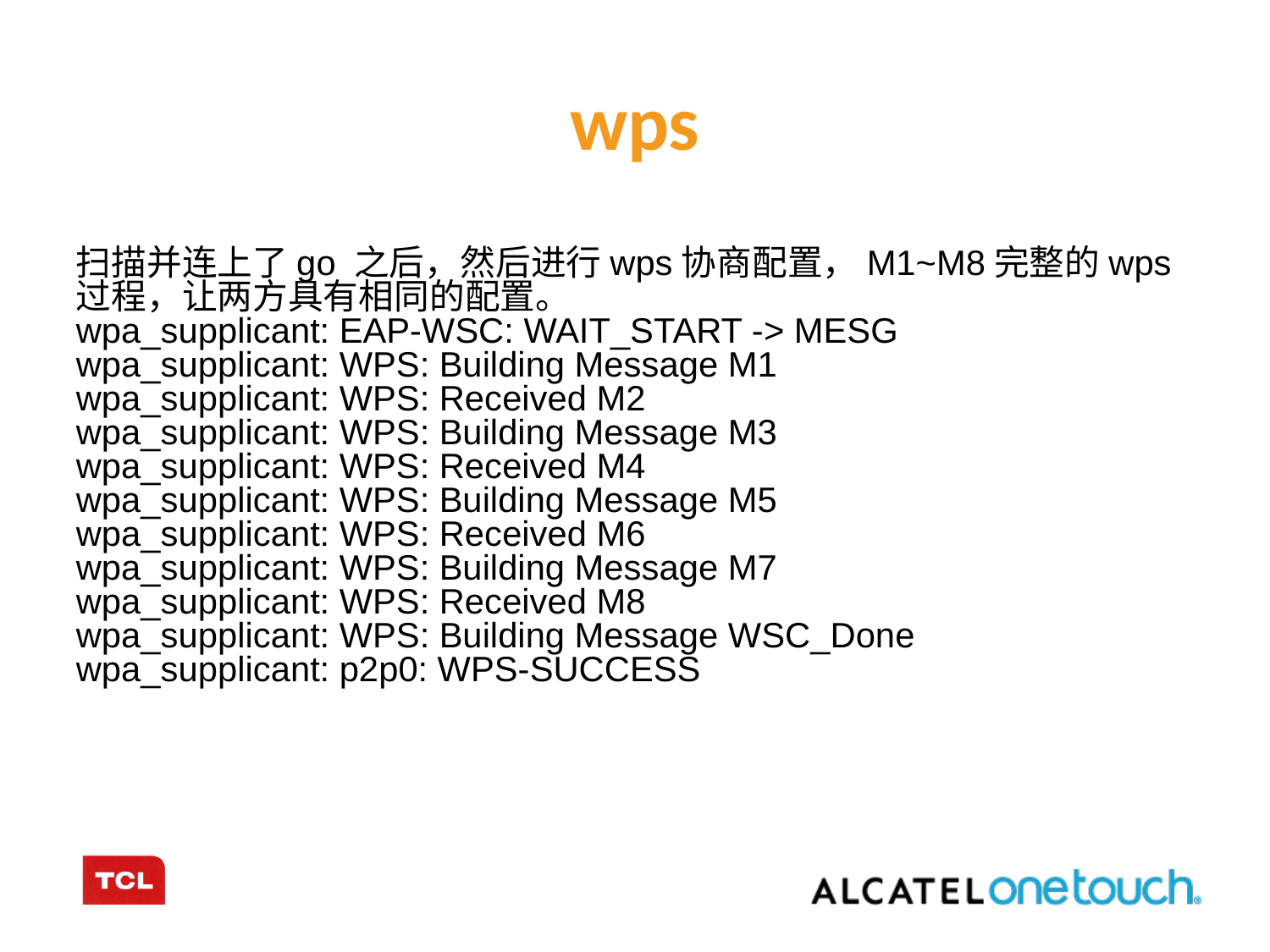

wps
扫描并连上了go 之后，然后进行wps协商配置，M1~M8完整的wps过程，让两方具有相同的配置。
wpa_supplicant: EAP-WSC: WAIT_START -> MESG
wpa_supplicant: WPS: Building Message M1
wpa_supplicant: WPS: Received M2
wpa_supplicant: WPS: Building Message M3
wpa_supplicant: WPS: Received M4
wpa_supplicant: WPS: Building Message M5
wpa_supplicant: WPS: Received M6
wpa_supplicant: WPS: Building Message M7
wpa_supplicant: WPS: Received M8
wpa_supplicant: WPS: Building Message WSC_Done
wpa_supplicant: p2p0: WPS-SUCCESS